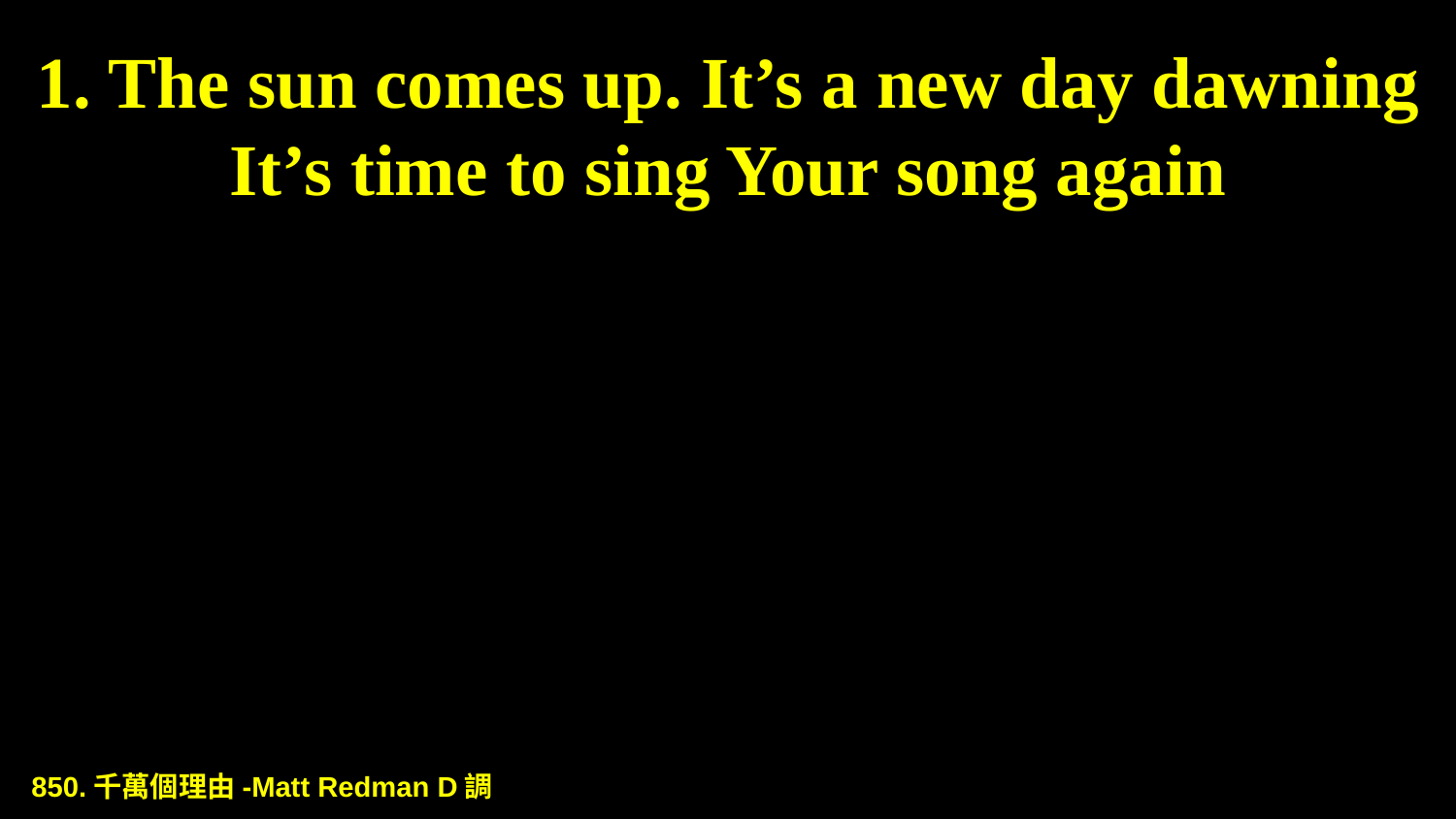

# 1. The sun comes up. It’s a new day dawning It’s time to sing Your song again
850.千萬個理由-Matt Redman D調